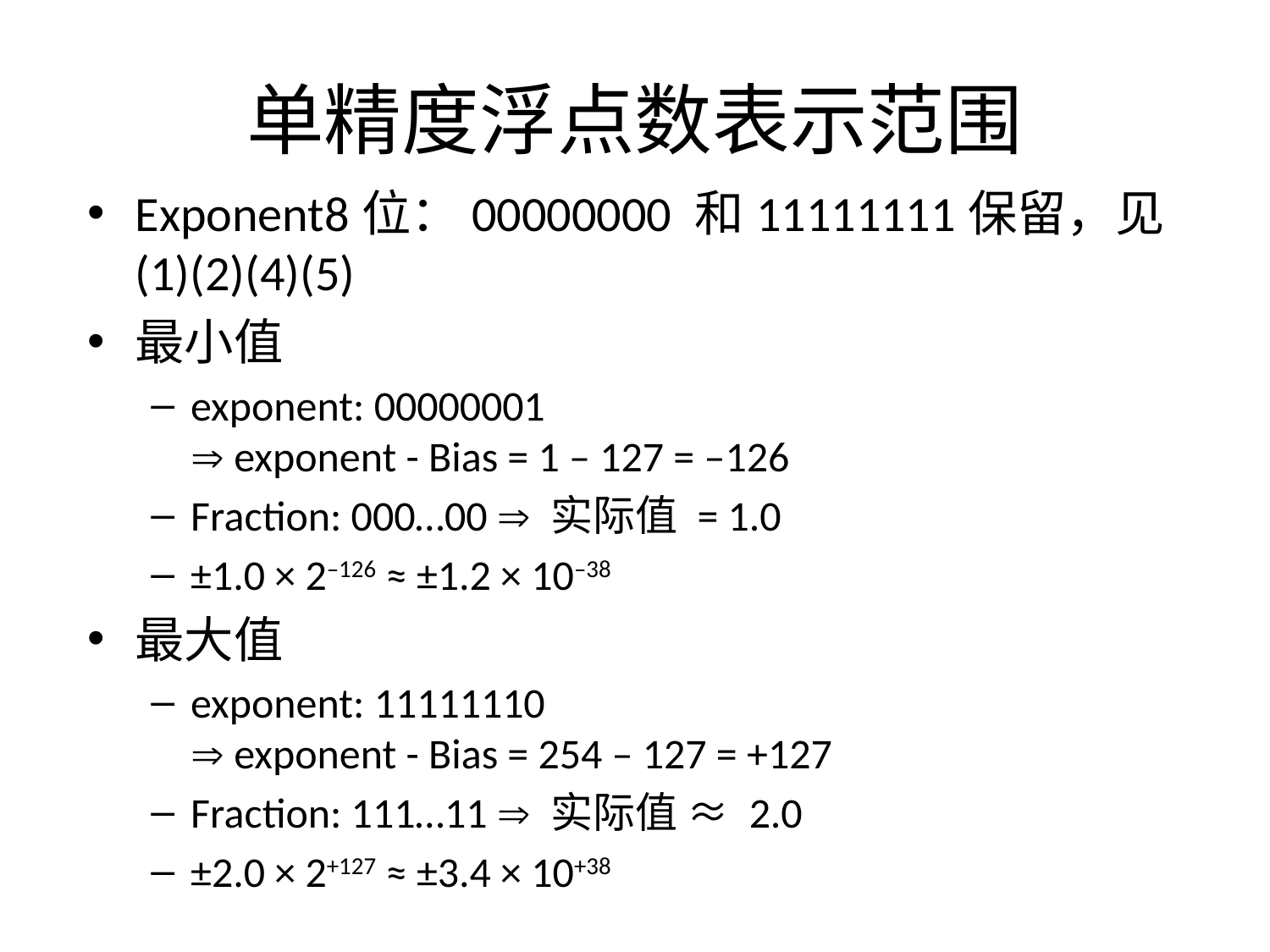

# 单精度浮点数表示范围
Exponent8位：00000000 和11111111保留，见(1)(2)(4)(5)
最小值
exponent: 00000001
⇒ exponent - Bias = 1 – 127 = –126
Fraction: 000…00 ⇒ 实际值 = 1.0
±1.0 × 2–126 ≈ ±1.2 × 10–38
最大值
exponent: 11111110
⇒ exponent - Bias = 254 – 127 = +127
Fraction: 111…11 ⇒ 实际值 ≈ 2.0
±2.0 × 2+127 ≈ ±3.4 × 10+38